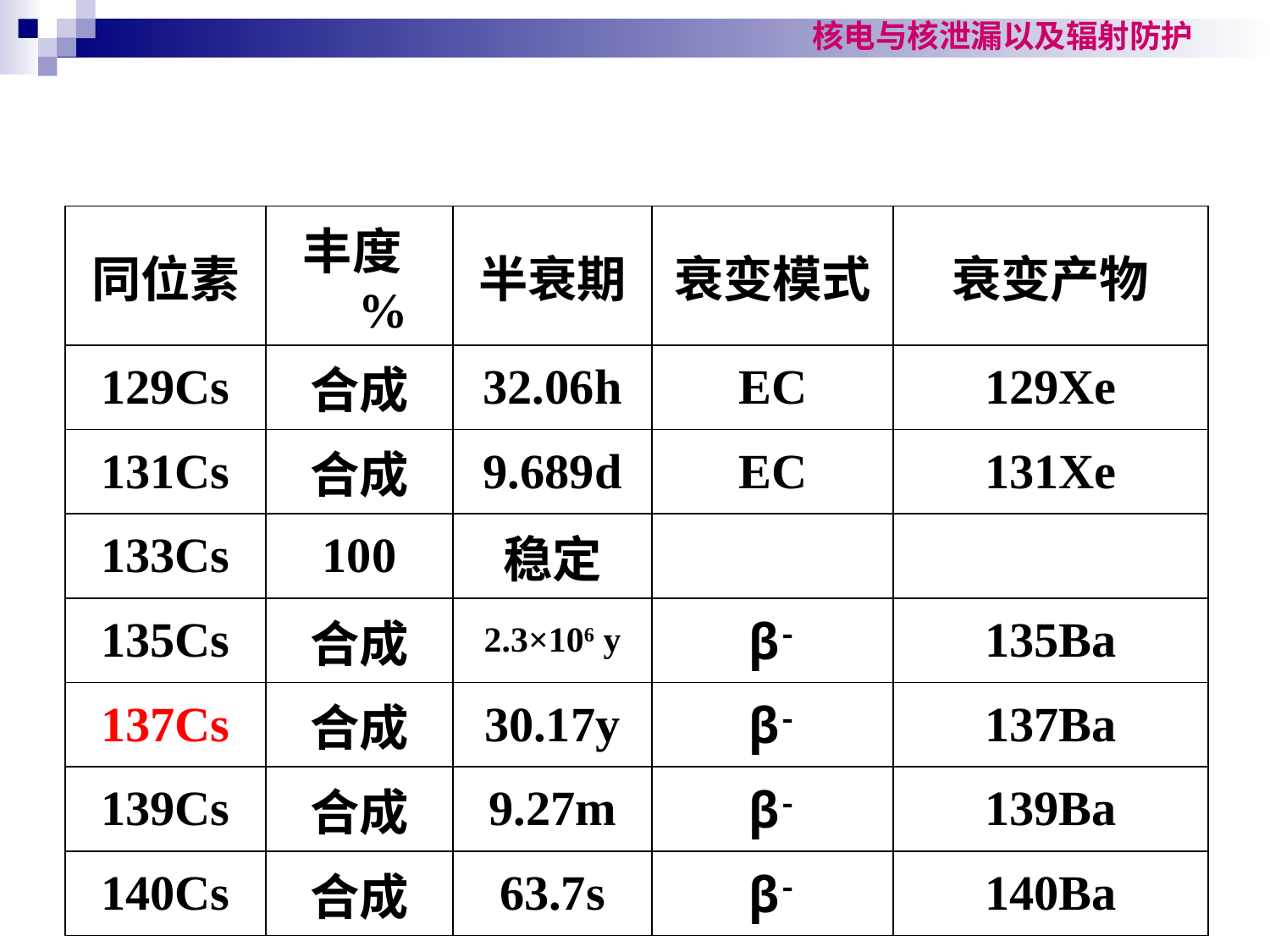

| 同位素 | 丰度% | 半衰期 | 衰变模式 | 衰变产物 |
| --- | --- | --- | --- | --- |
| 129Cs | 合成 | 32.06h | EC | 129Xe |
| 131Cs | 合成 | 9.689d | EC | 131Xe |
| 133Cs | 100 | 稳定 |  |  |
| 135Cs | 合成 | 2.3×106 y | β- | 135Ba |
| 137Cs | 合成 | 30.17y | β- | 137Ba |
| 139Cs | 合成 | 9.27m | β- | 139Ba |
| 140Cs | 合成 | 63.7s | β- | 140Ba |